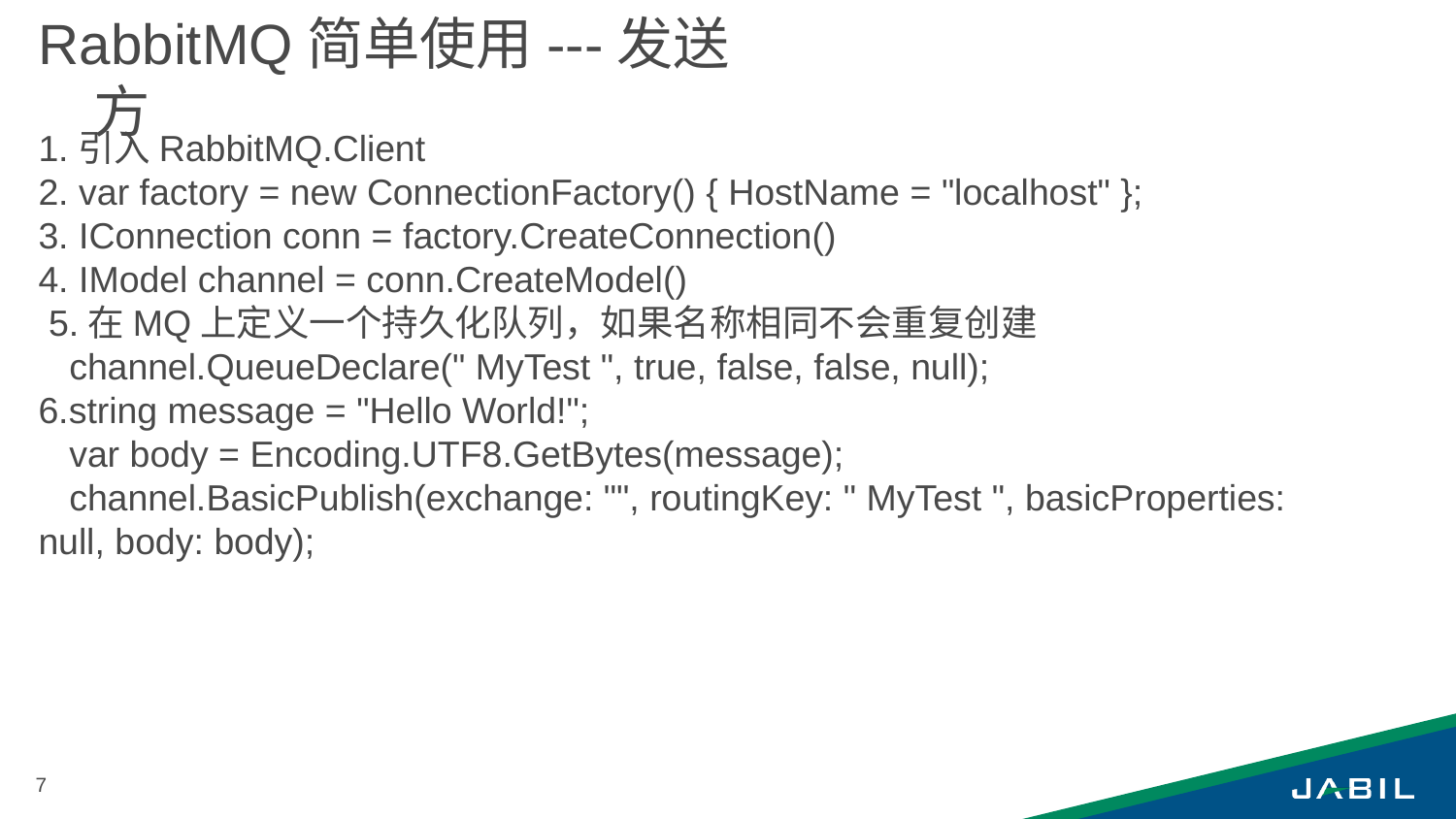

RabbitMQ简单使用---发送方
1.引入RabbitMQ.Client
2. var factory = new ConnectionFactory() { HostName = "localhost" };
3. IConnection conn = factory.CreateConnection()
4. IModel channel = conn.CreateModel()
 5.在MQ上定义一个持久化队列，如果名称相同不会重复创建
   channel.QueueDeclare(" MyTest ", true, false, false, null);
6.string message = "Hello World!";
   var body = Encoding.UTF8.GetBytes(message);
   channel.BasicPublish(exchange: "", routingKey: " MyTest ", basicProperties: null, body: body);